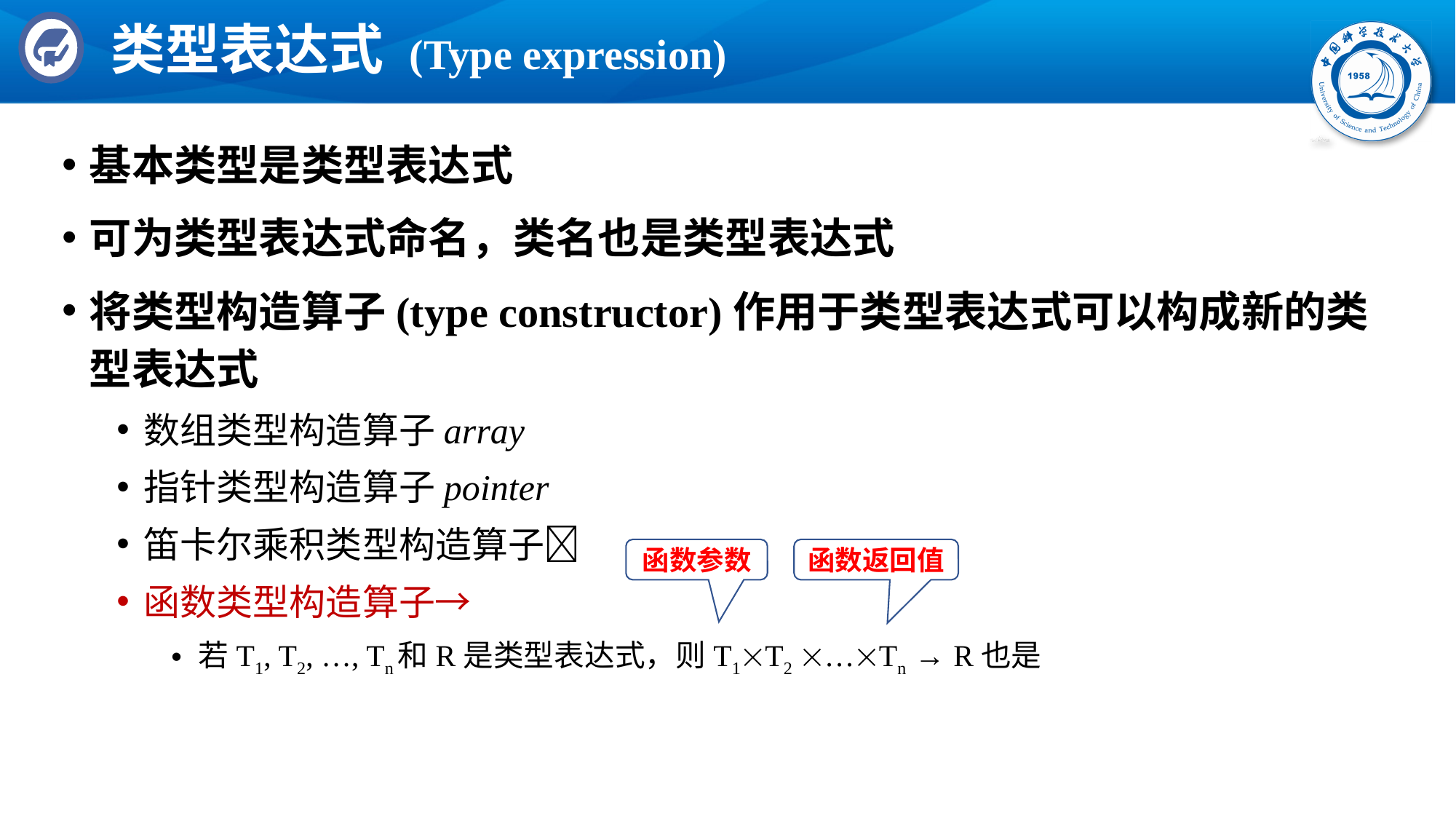

# 类型表达式 (Type expression)
基本类型是类型表达式
可为类型表达式命名，类名也是类型表达式
将类型构造算子(type constructor)作用于类型表达式可以构成新的类型表达式
数组类型构造算子array
指针类型构造算子pointer
笛卡尔乘积类型构造算子×
函数类型构造算子→
若T1, T2, …, Tn和R是类型表达式，则T1×T2 ×…×Tn → R也是
函数返回值
函数参数